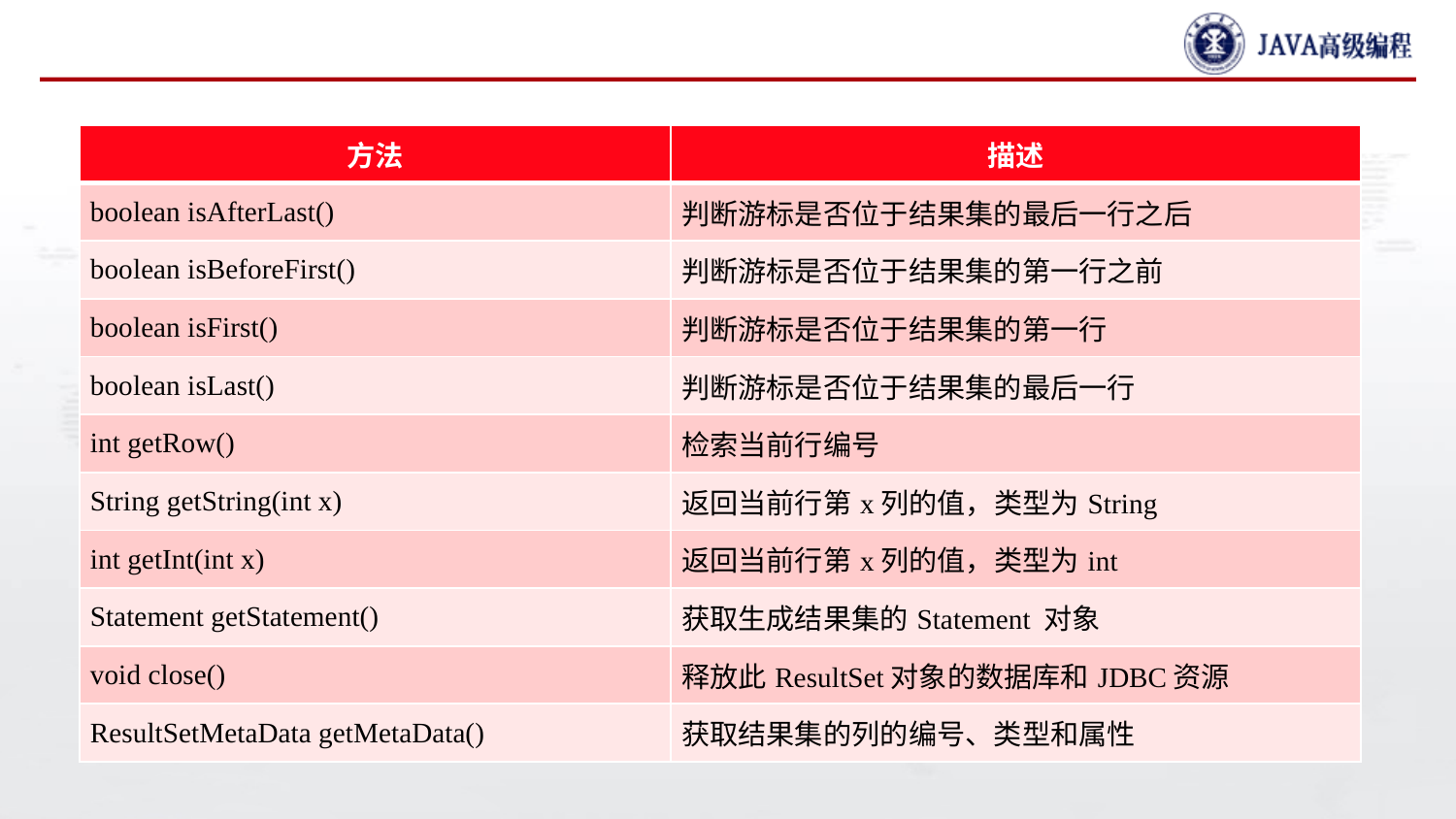

#
| 方法 | 描述 |
| --- | --- |
| boolean isAfterLast() | 判断游标是否位于结果集的最后一行之后 |
| boolean isBeforeFirst() | 判断游标是否位于结果集的第一行之前 |
| boolean isFirst() | 判断游标是否位于结果集的第一行 |
| boolean isLast() | 判断游标是否位于结果集的最后一行 |
| int getRow() | 检索当前行编号 |
| String getString(int x) | 返回当前行第x列的值，类型为String |
| int getInt(int x) | 返回当前行第x列的值，类型为int |
| Statement getStatement() | 获取生成结果集的Statement 对象 |
| void close() | 释放此ResultSet对象的数据库和JDBC资源 |
| ResultSetMetaData getMetaData() | 获取结果集的列的编号、类型和属性 |